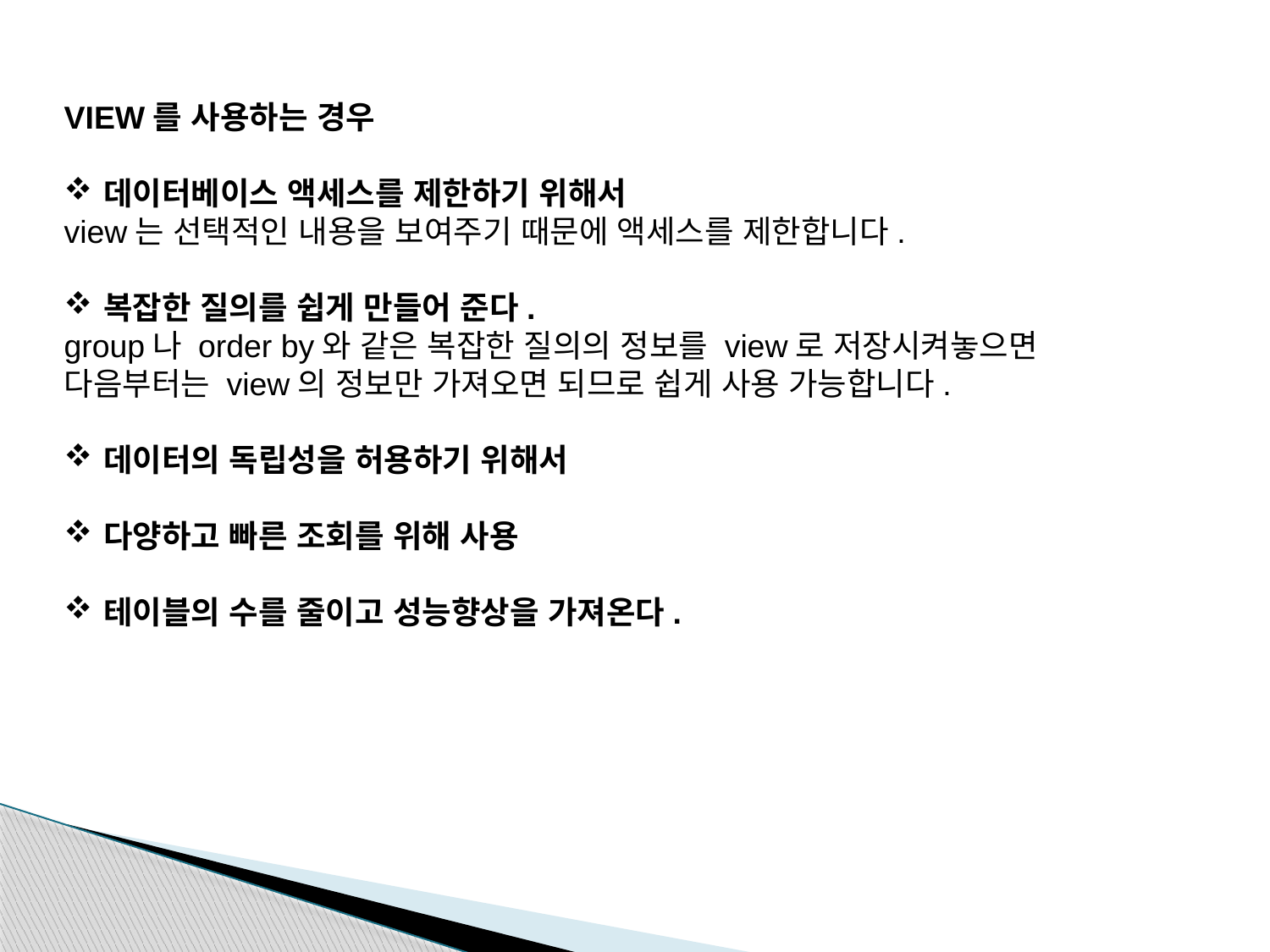

VIEW를 사용하는 경우

데이터베이스 액세스를 제한하기 위해서
view는 선택적인 내용을 보여주기 때문에 액세스를 제한합니다.

복잡한 질의를 쉽게 만들어 준다.
group나 order by와 같은 복잡한 질의의 정보를 view로 저장시켜놓으면
다음부터는 view의 정보만 가져오면 되므로 쉽게 사용 가능합니다.

데이터의 독립성을 허용하기 위해서

다양하고 빠른 조회를 위해 사용

테이블의 수를 줄이고 성능향상을 가져온다.